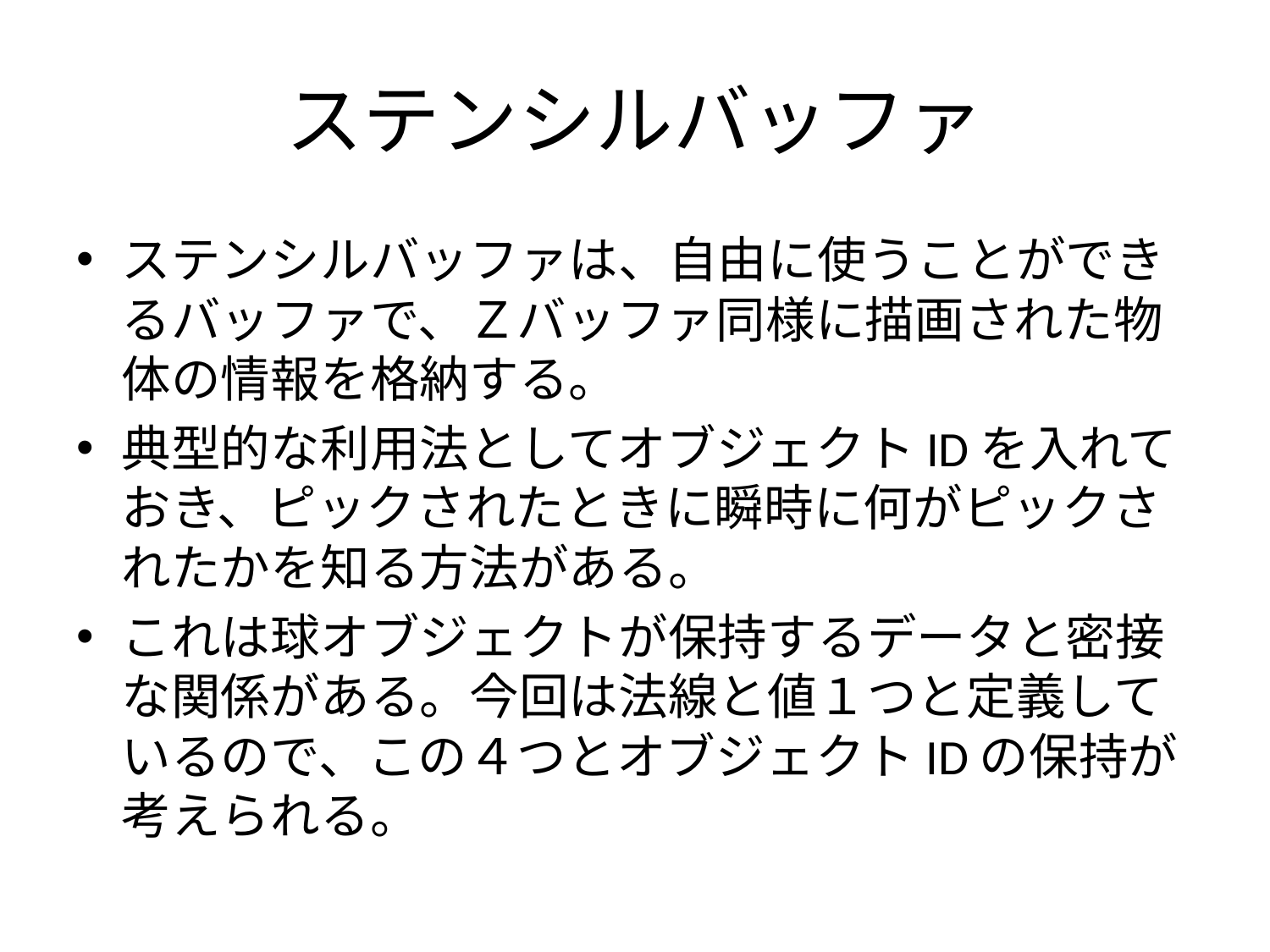

# ステンシルバッファ
ステンシルバッファは、自由に使うことができるバッファで、Ｚバッファ同様に描画された物体の情報を格納する。
典型的な利用法としてオブジェクトIDを入れておき、ピックされたときに瞬時に何がピックされたかを知る方法がある。
これは球オブジェクトが保持するデータと密接な関係がある。今回は法線と値１つと定義しているので、この４つとオブジェクトIDの保持が考えられる。